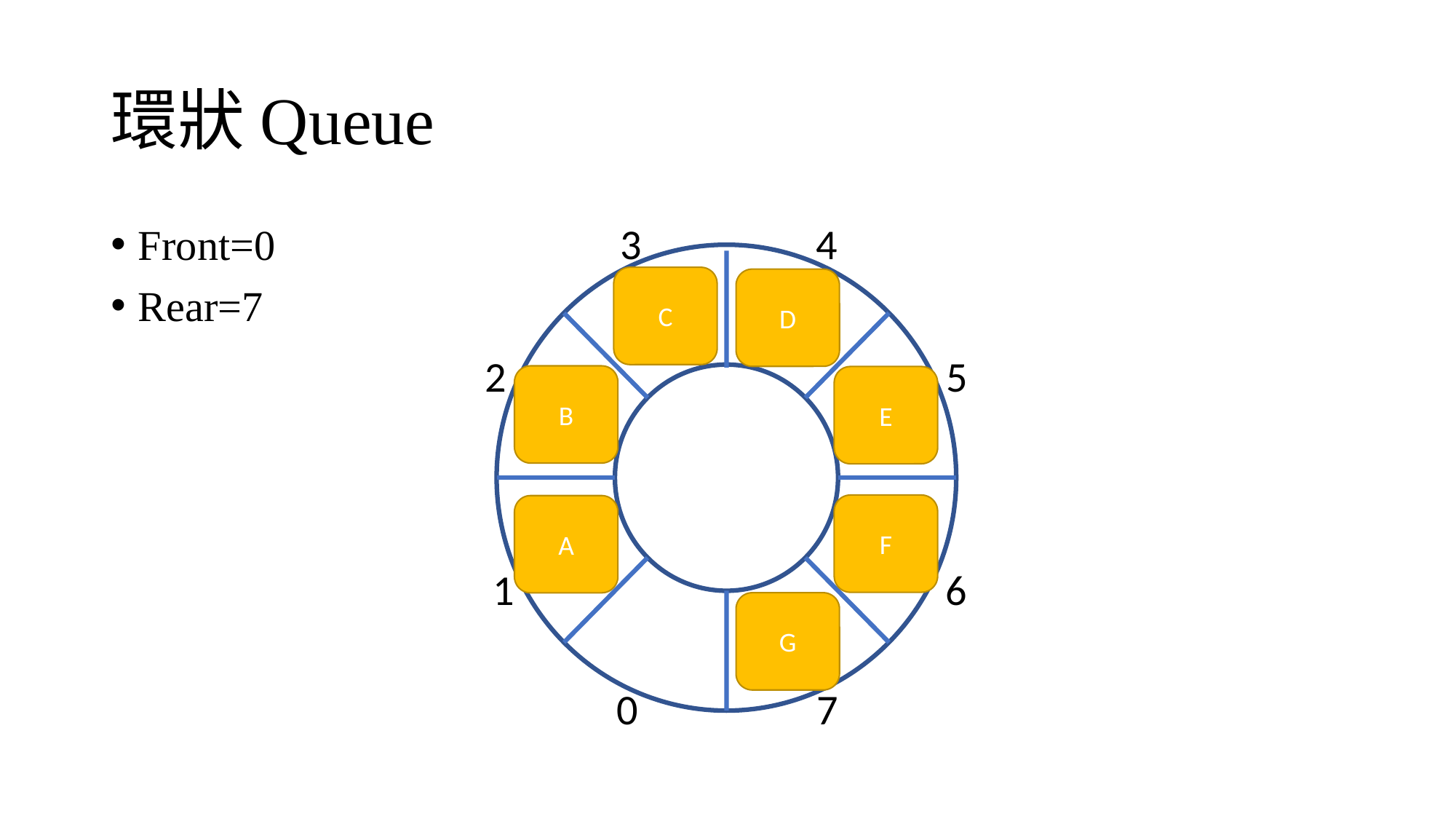

# 環狀Queue
3
4
Front=0
Rear=7

C
D
5
2

B
E
F
A
1
6
G
0
7